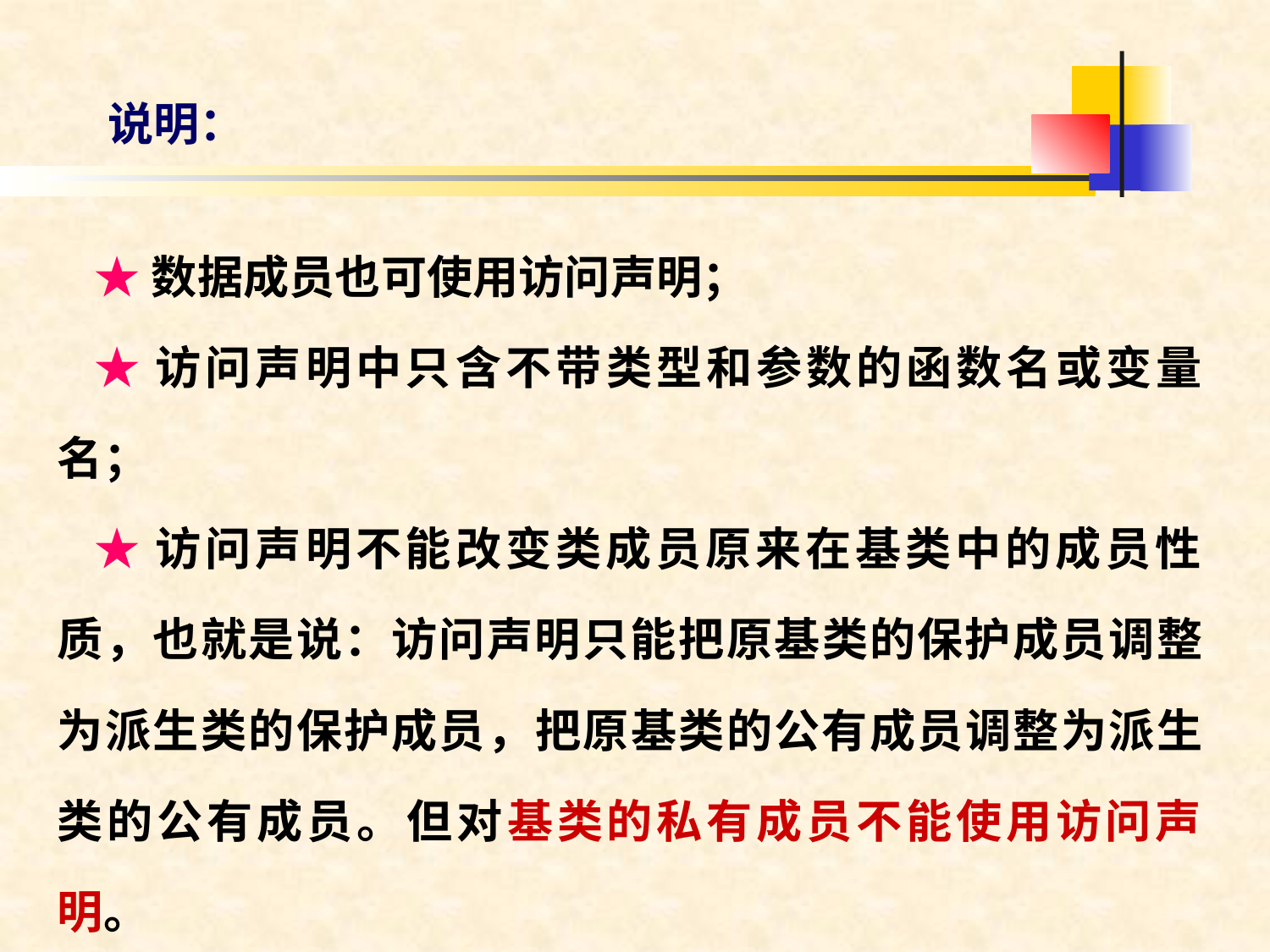

说明：
★数据成员也可使用访问声明；
★访问声明中只含不带类型和参数的函数名或变量名；
★访问声明不能改变类成员原来在基类中的成员性质，也就是说：访问声明只能把原基类的保护成员调整为派生类的保护成员，把原基类的公有成员调整为派生类的公有成员。但对基类的私有成员不能使用访问声明。